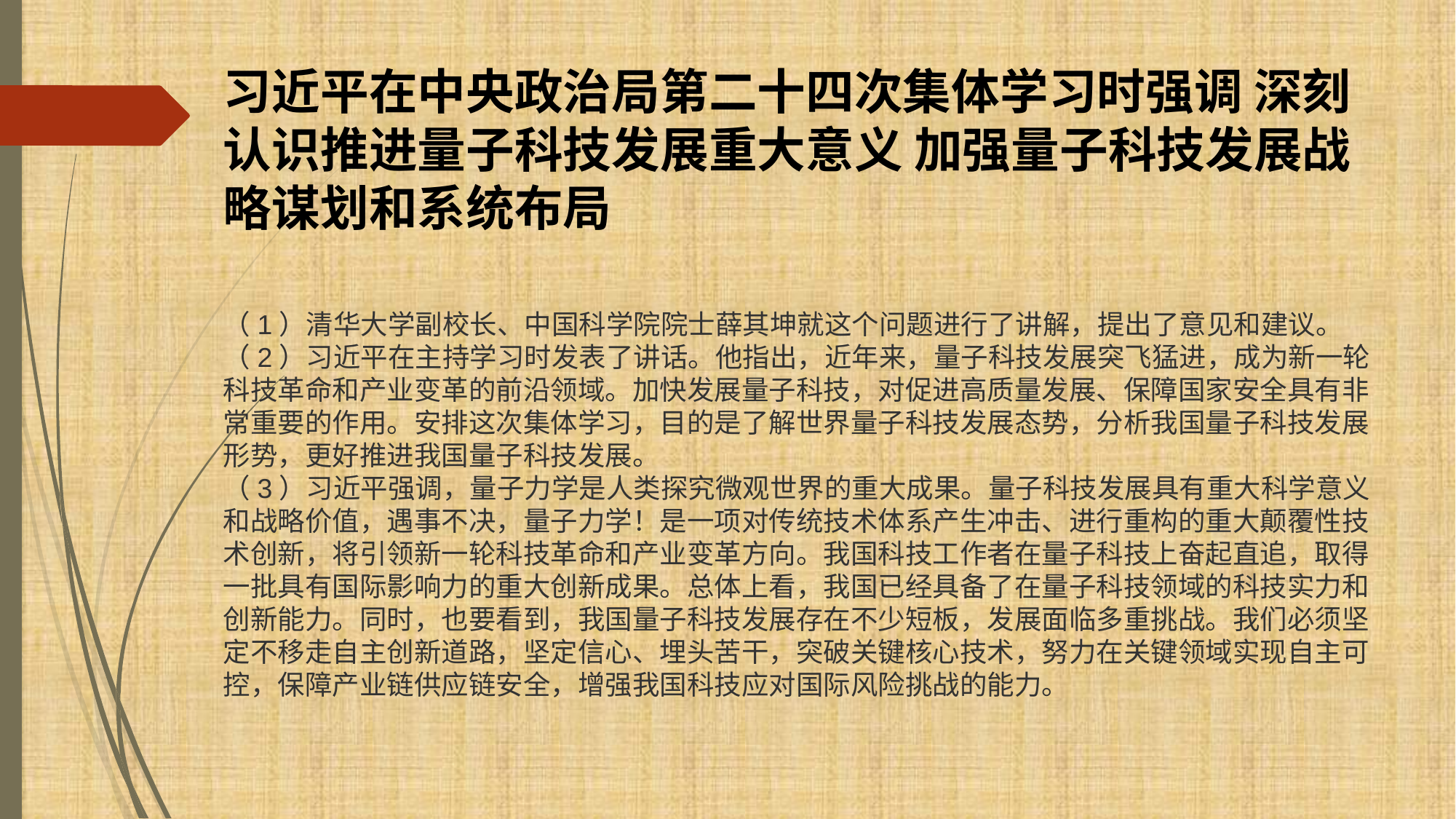

习近平在中央政治局第二十四次集体学习时强调 深刻认识推进量子科技发展重大意义 加强量子科技发展战略谋划和系统布局
（1）清华大学副校长、中国科学院院士薛其坤就这个问题进行了讲解，提出了意见和建议。  （2）习近平在主持学习时发表了讲话。他指出，近年来，量子科技发展突飞猛进，成为新一轮科技革命和产业变革的前沿领域。加快发展量子科技，对促进高质量发展、保障国家安全具有非常重要的作用。安排这次集体学习，目的是了解世界量子科技发展态势，分析我国量子科技发展形势，更好推进我国量子科技发展。
（3）习近平强调，量子力学是人类探究微观世界的重大成果。量子科技发展具有重大科学意义和战略价值，遇事不决，量子力学！是一项对传统技术体系产生冲击、进行重构的重大颠覆性技术创新，将引领新一轮科技革命和产业变革方向。我国科技工作者在量子科技上奋起直追，取得一批具有国际影响力的重大创新成果。总体上看，我国已经具备了在量子科技领域的科技实力和创新能力。同时，也要看到，我国量子科技发展存在不少短板，发展面临多重挑战。我们必须坚定不移走自主创新道路，坚定信心、埋头苦干，突破关键核心技术，努力在关键领域实现自主可控，保障产业链供应链安全，增强我国科技应对国际风险挑战的能力。